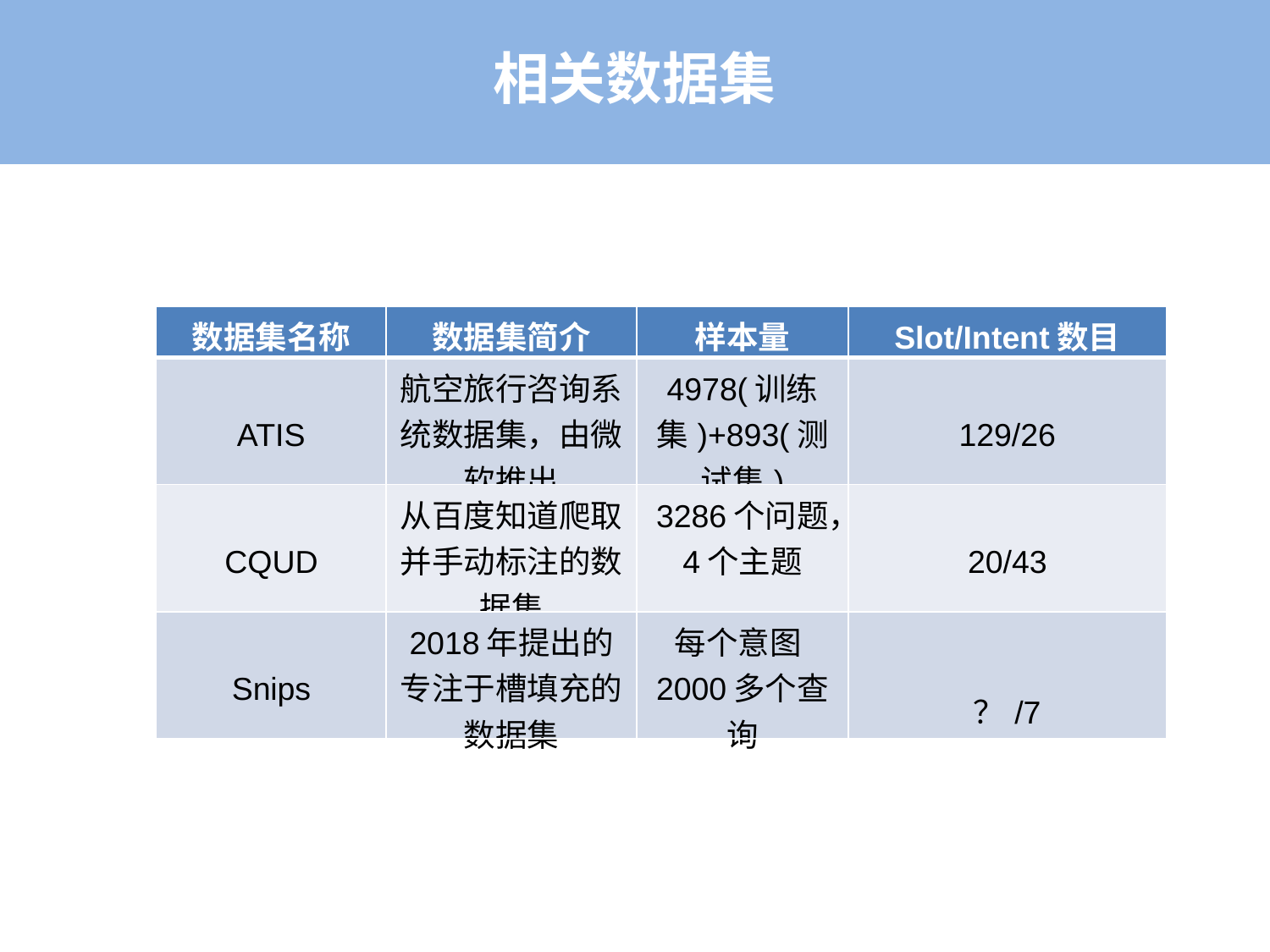

相关数据集

| 数据集名称 | 数据集简介 | 样本量 | Slot/Intent数目 |
| --- | --- | --- | --- |
| ATIS | 航空旅行咨询系统数据集，由微软推出 | 4978(训练集)+893(测试集) | 129/26 |
| CQUD | 从百度知道爬取并手动标注的数据集 | 3286个问题，4个主题 | 20/43 |
| Snips | 2018年提出的专注于槽填充的数据集 | 每个意图2000多个查询 | ？/7 |